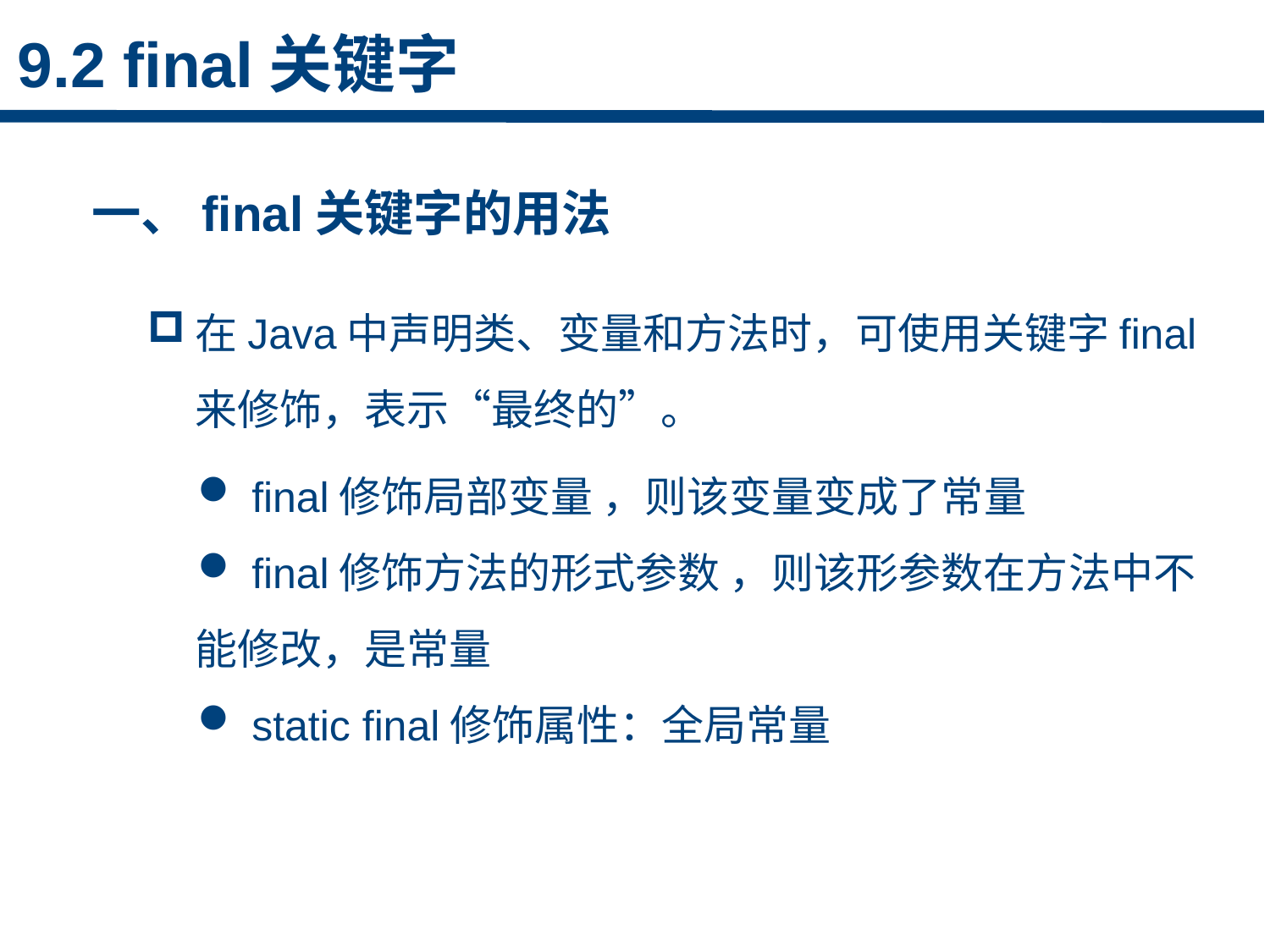

9.2 final关键字
一、final关键字的用法
点击添加文本
在Java中声明类、变量和方法时，可使用关键字final来修饰，表示“最终的”。
 final修饰局部变量 ，则该变量变成了常量
 final修饰方法的形式参数 ，则该形参数在方法中不能修改，是常量
 static final修饰属性：全局常量
点击添加文本
点击添加文本
点击添加文本